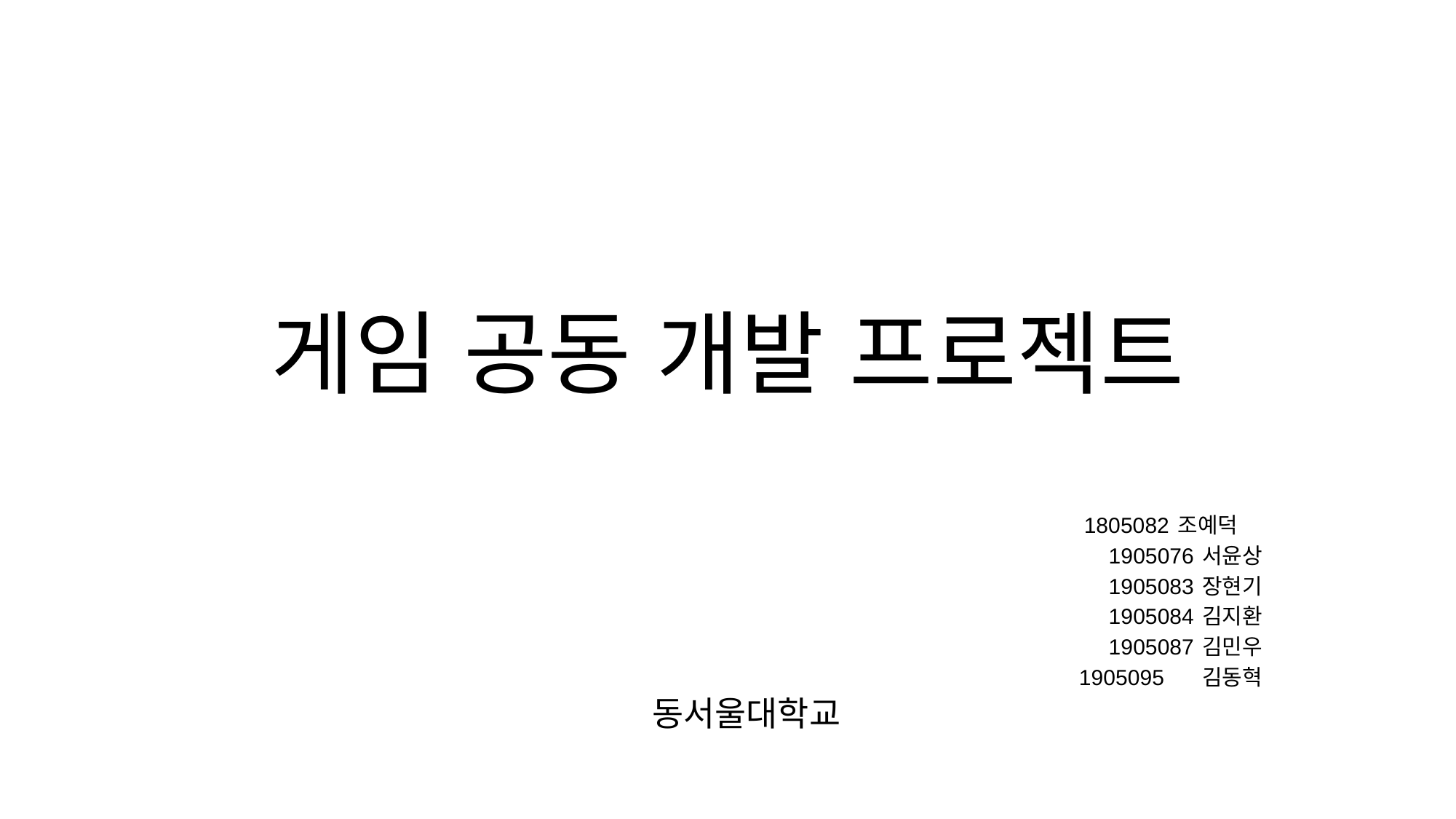

# 게임 공동 개발 프로젝트

   1805082 조예덕
1905076 서윤상
1905083 장현기
1905084 김지환
1905087 김민우
    1905095	김동혁
          동서울대학교